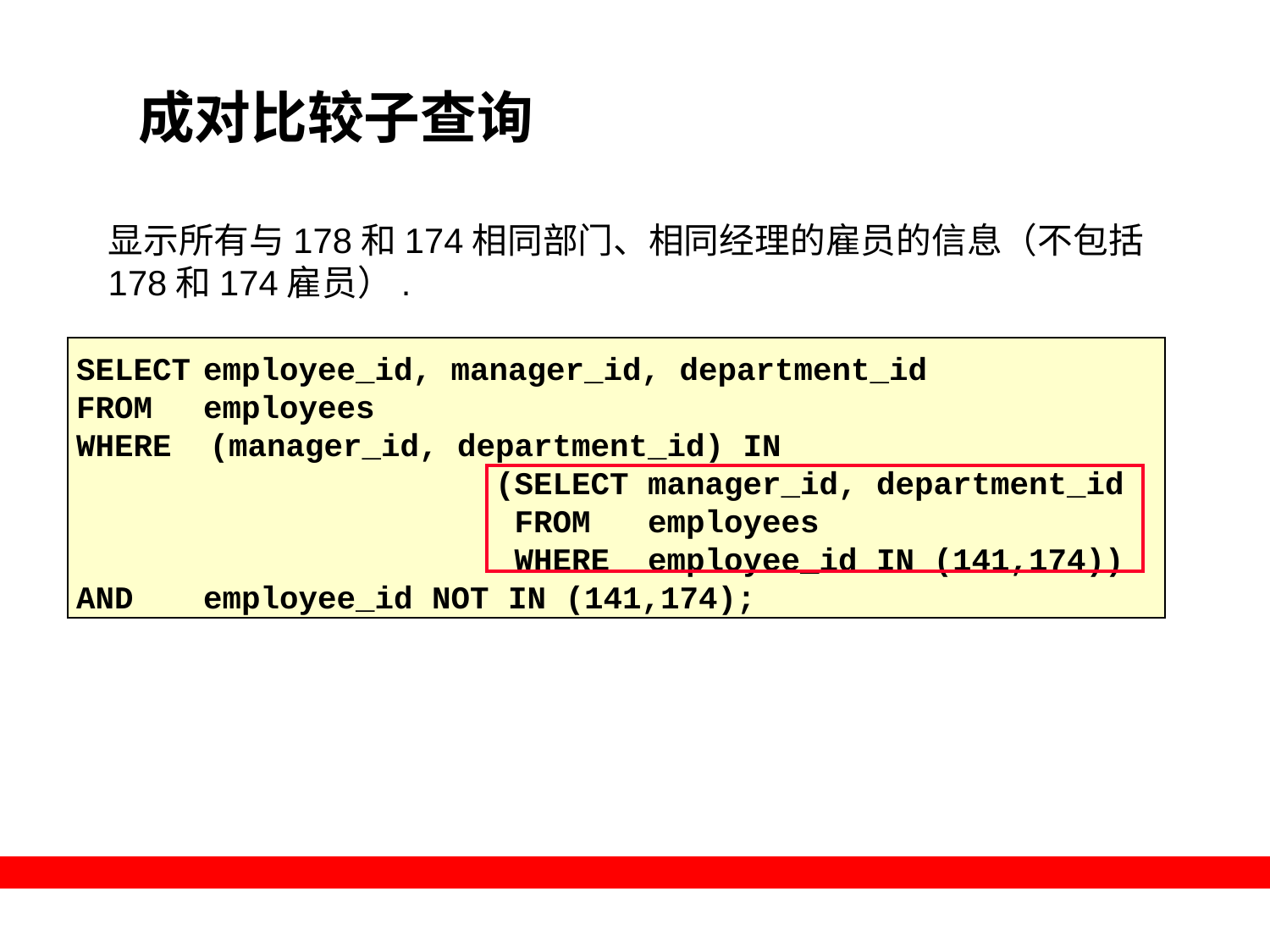

# 成对比较子查询
显示所有与178和174相同部门、相同经理的雇员的信息（不包括178和174雇员）.

SELECT	employee_id, manager_id, department_id
FROM	employees
WHERE  (manager_id, department_id) IN
                      (SELECT manager_id, department_id
                       FROM   employees
                       WHERE  employee_id IN (141,174))
AND	employee_id NOT IN (141,174);